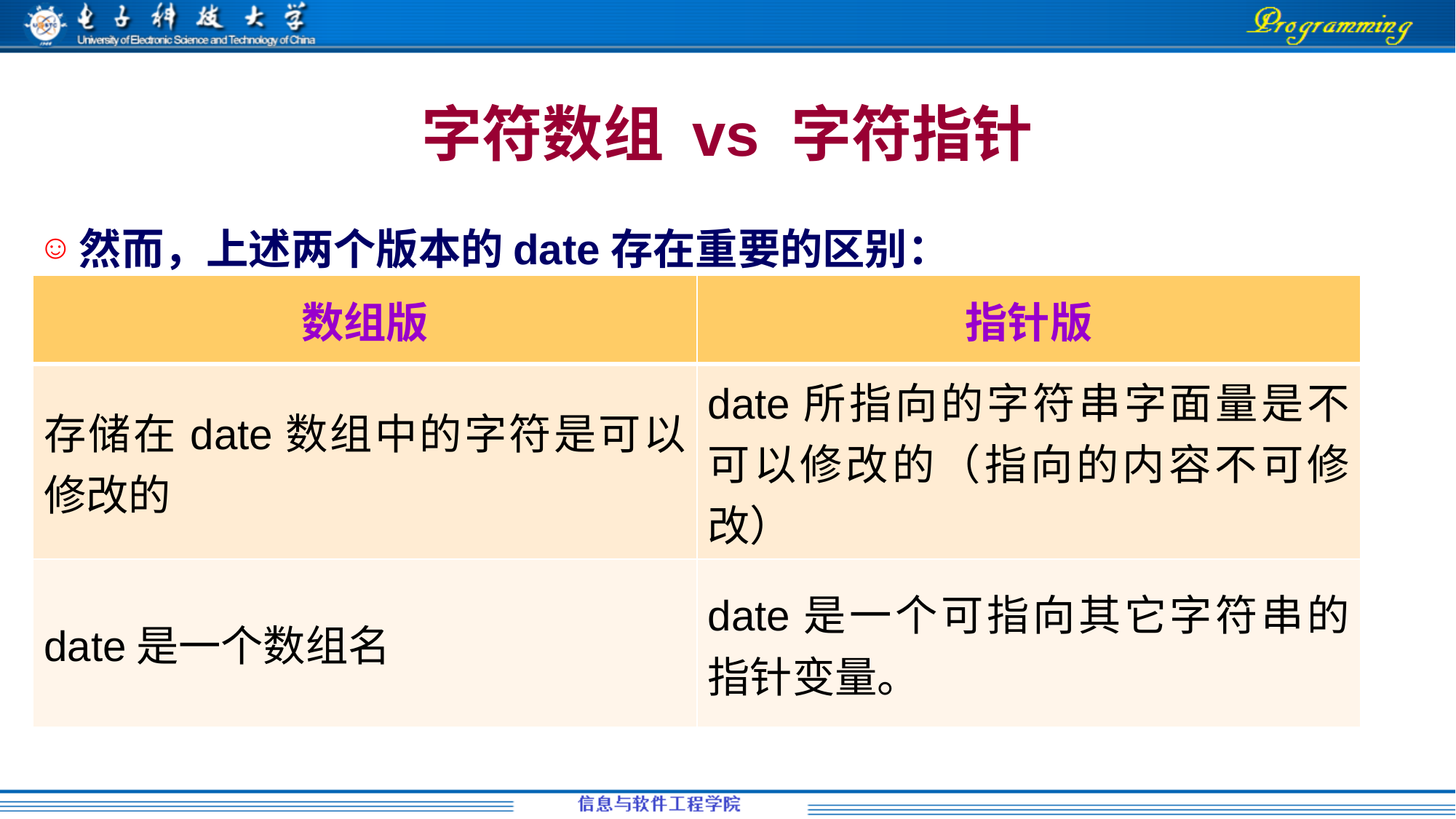

# 字符数组 vs 字符指针
然而，上述两个版本的date存在重要的区别：
| 数组版 | 指针版 |
| --- | --- |
| 存储在date数组中的字符是可以修改的 | date所指向的字符串字面量是不可以修改的（指向的内容不可修改） |
| date是一个数组名 | date是一个可指向其它字符串的指针变量。 |